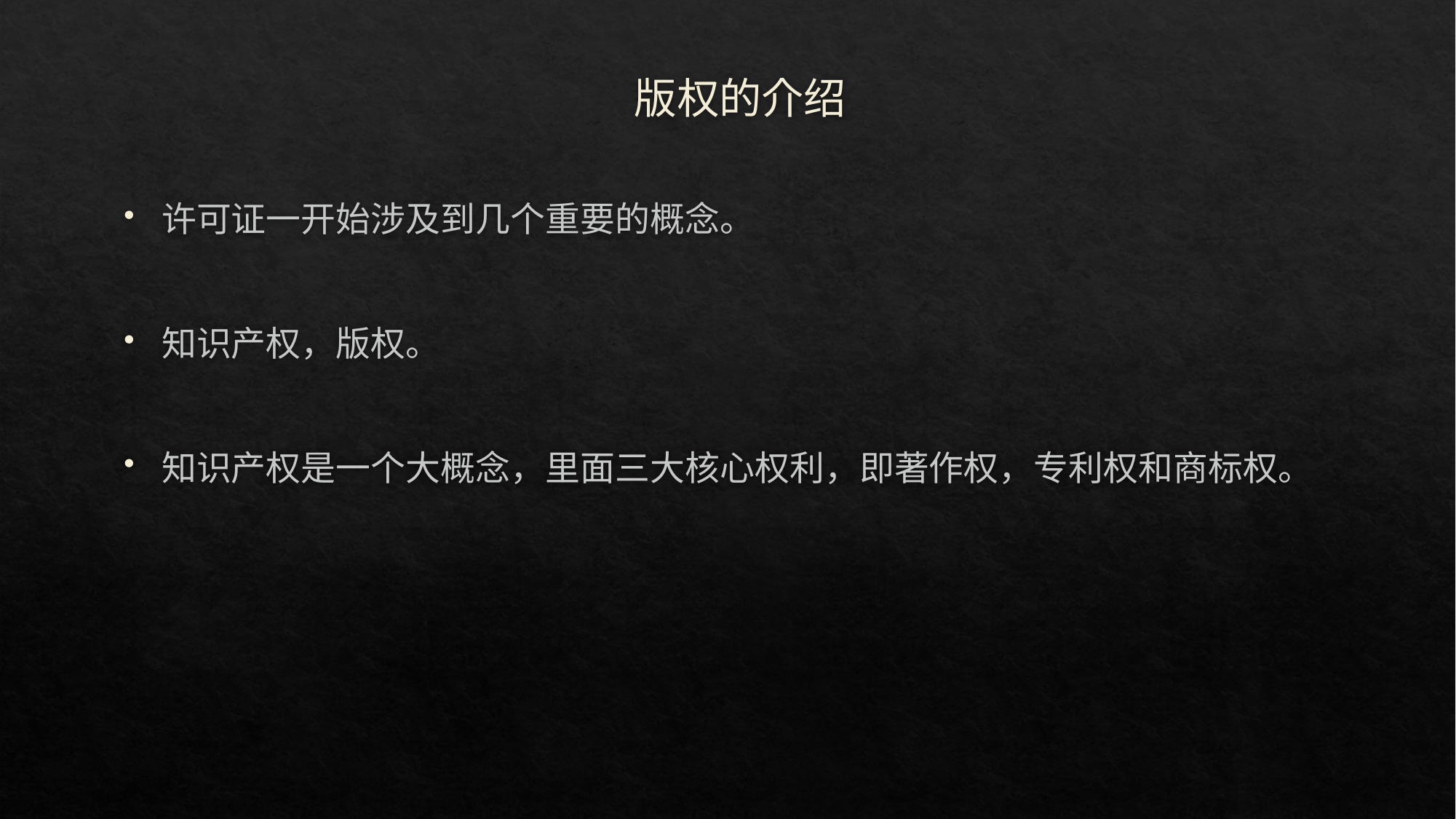

# 版权的介绍
许可证一开始涉及到几个重要的概念。

知识产权，版权。

知识产权是一个大概念，里面三大核心权利，即著作权，专利权和商标权。